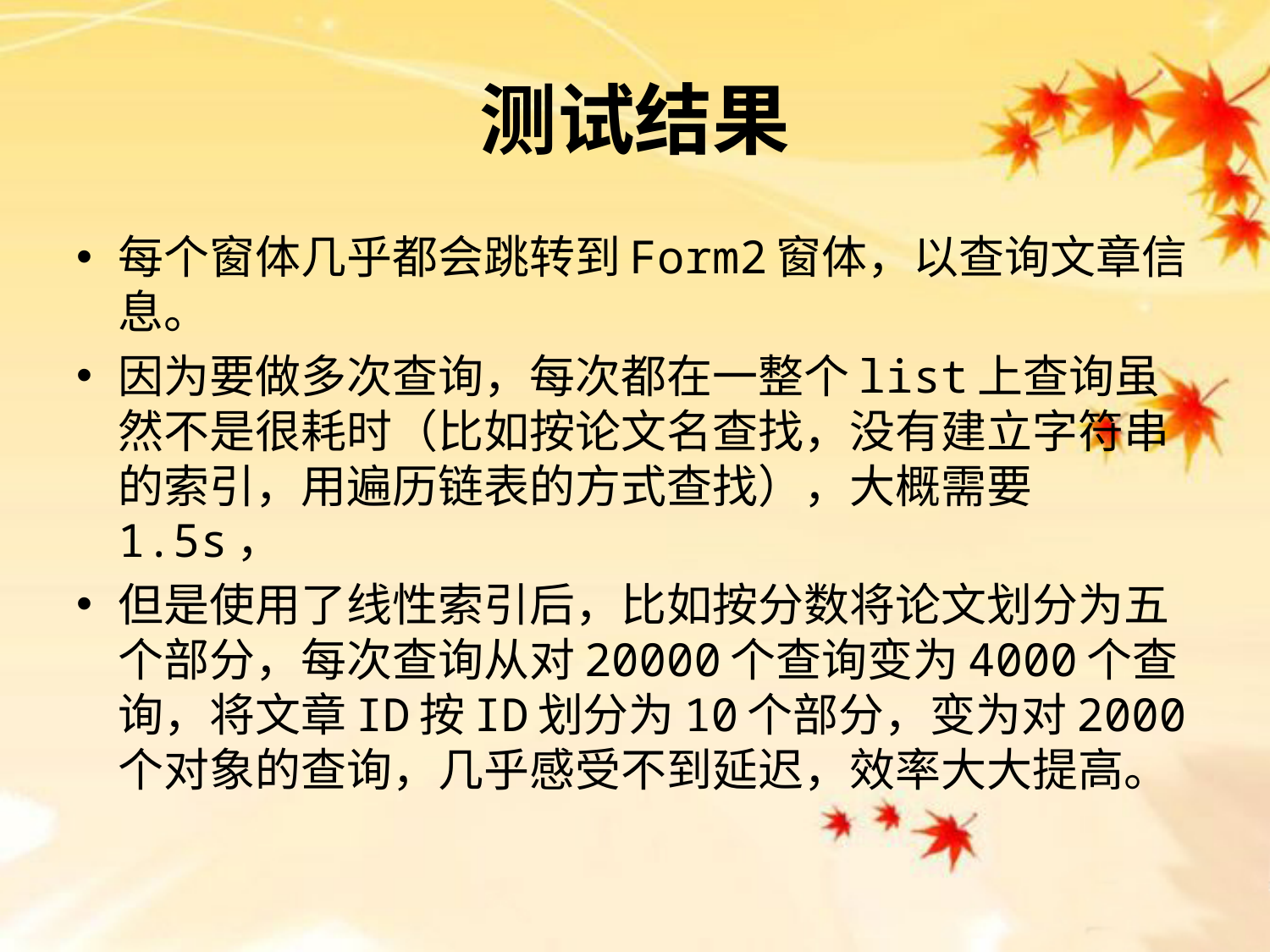

# 测试结果
每个窗体几乎都会跳转到Form2窗体，以查询文章信息。
因为要做多次查询，每次都在一整个list上查询虽然不是很耗时（比如按论文名查找，没有建立字符串的索引，用遍历链表的方式查找），大概需要1.5s，
但是使用了线性索引后，比如按分数将论文划分为五个部分，每次查询从对20000个查询变为4000个查询，将文章ID按ID划分为10个部分，变为对2000个对象的查询，几乎感受不到延迟，效率大大提高。